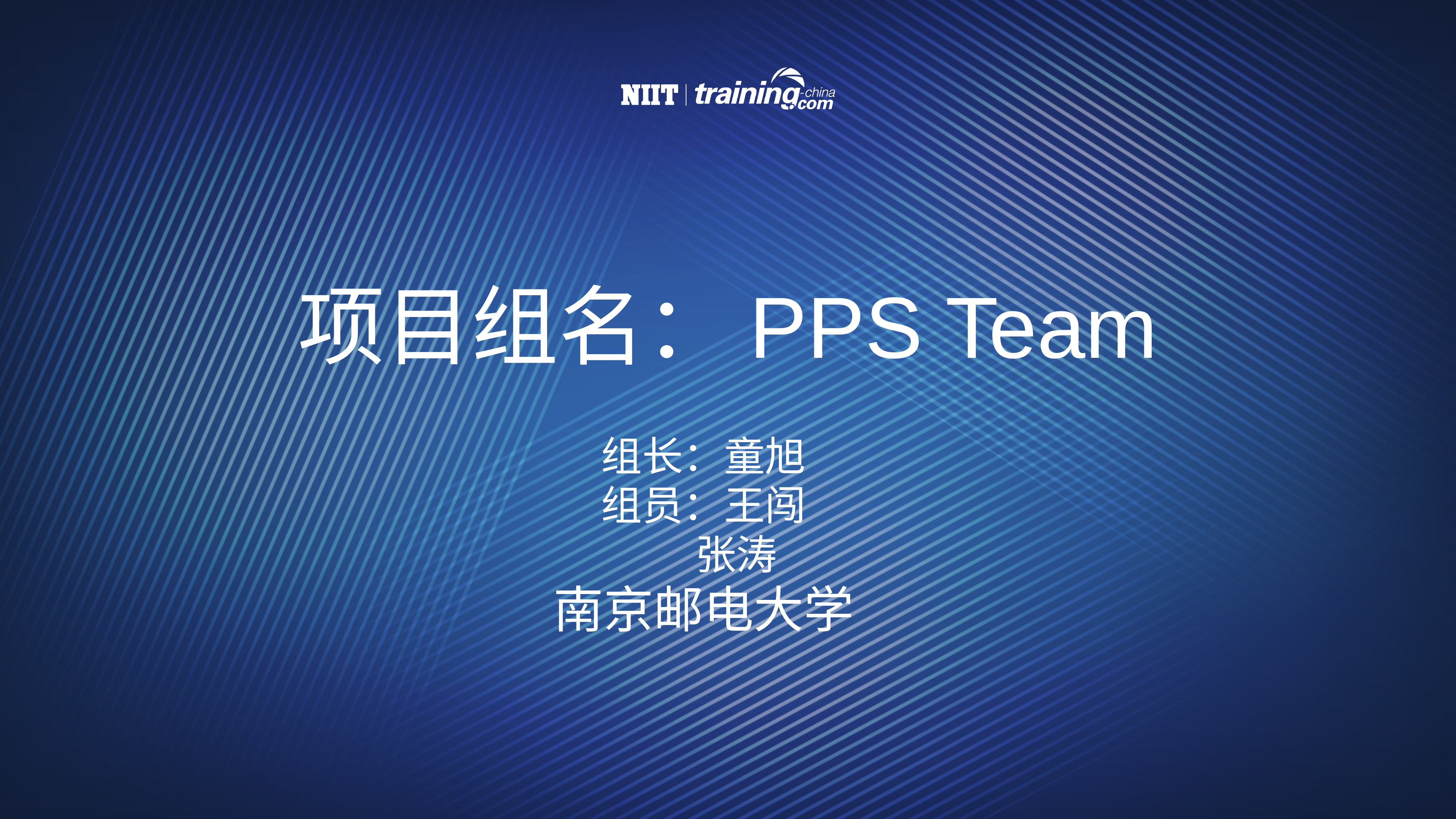

# 项目组名：PPS Team
组长：童旭
组员：王闯
      张涛
南京邮电大学